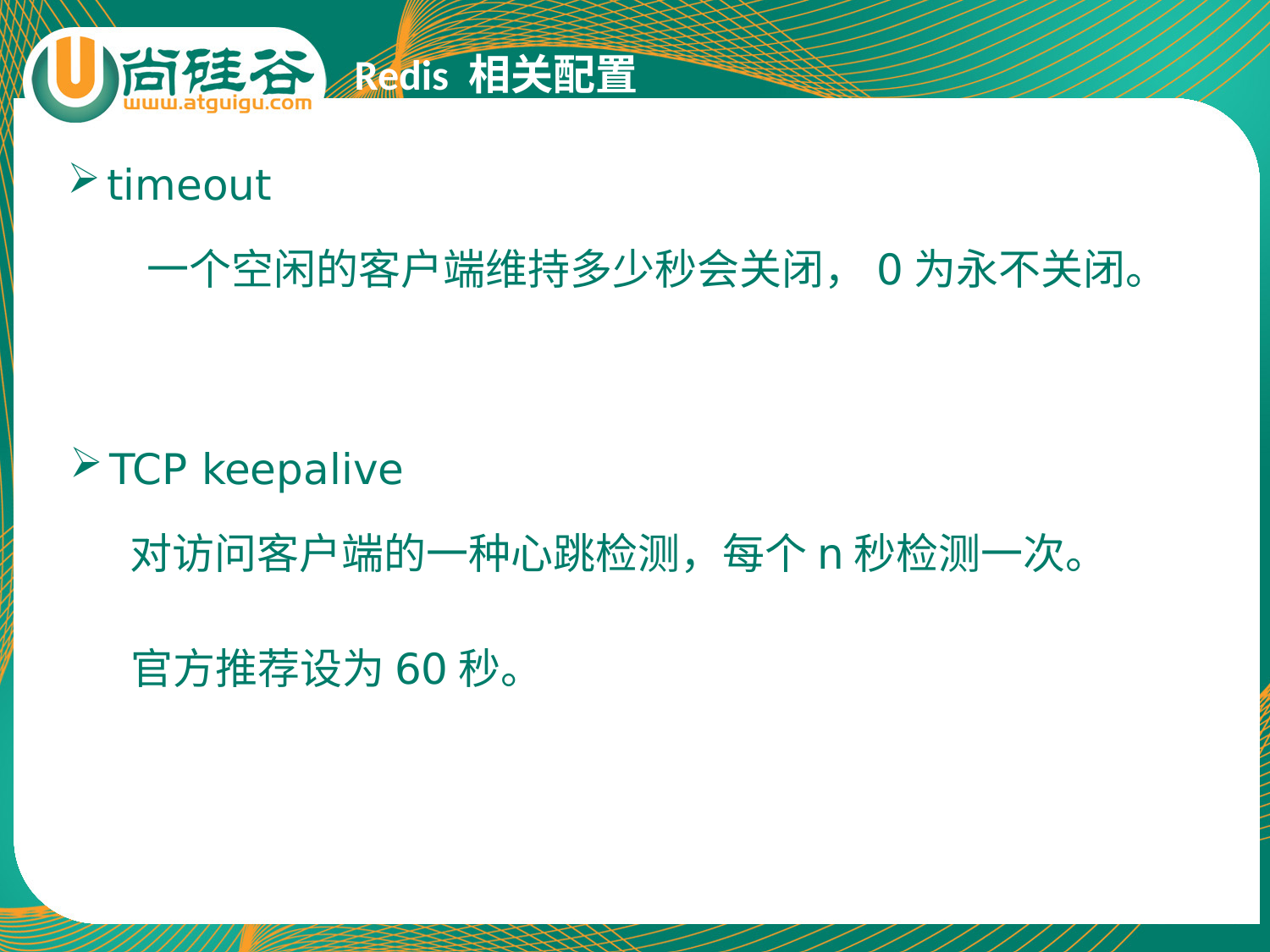

Redis 相关配置
timeout
 一个空闲的客户端维持多少秒会关闭，0为永不关闭。
TCP keepalive
对访问客户端的一种心跳检测，每个n秒检测一次。
官方推荐设为60秒。